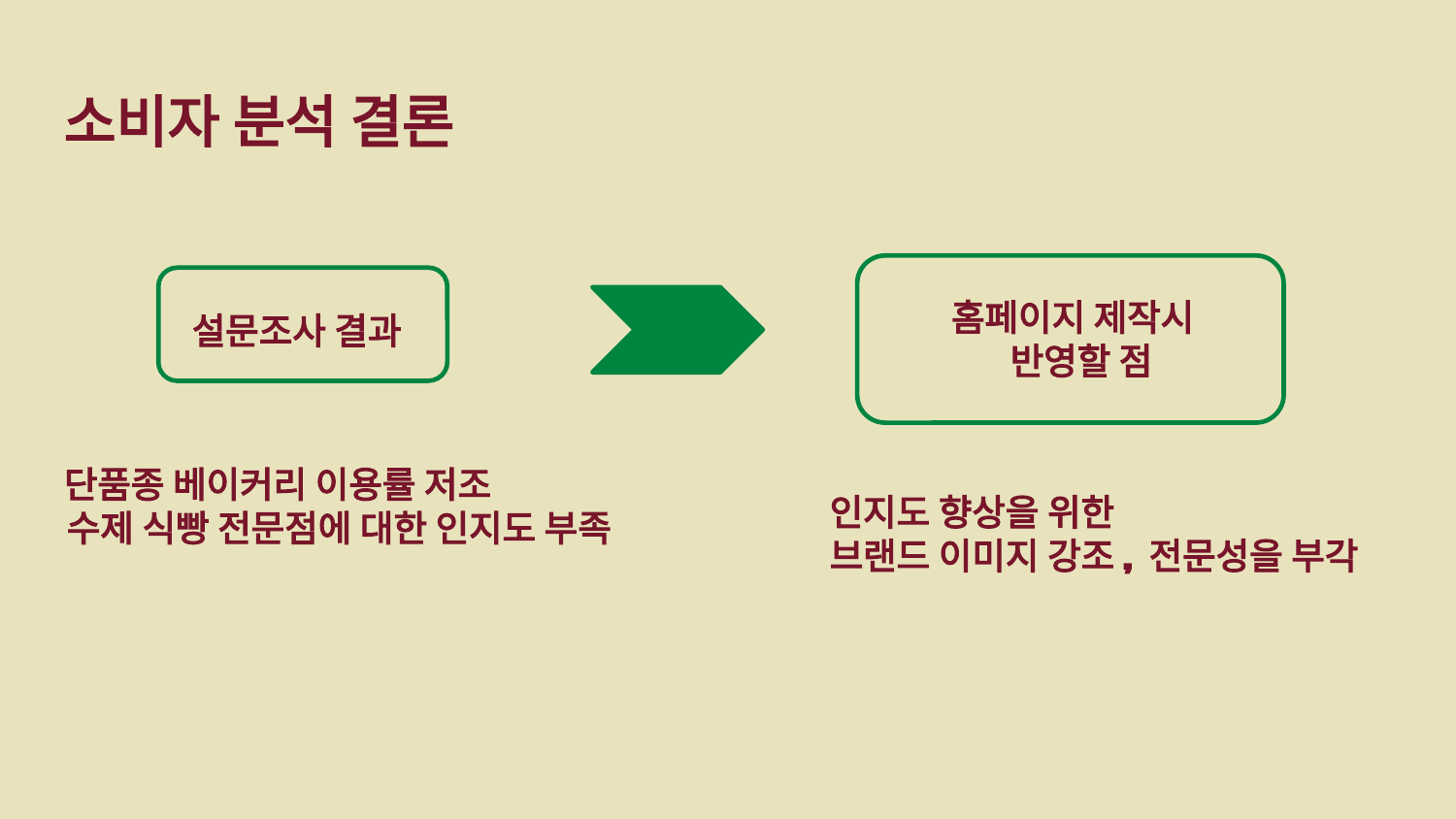

# 소비자 분석 결론

홈페이지 제작시
 반영할 점
설문조사 결과

   단품종 베이커리 이용률 저조
   수제 식빵 전문점에 대한 인지도 부족
인지도 향상을 위한
브랜드 이미지 강조, 전문성을 부각